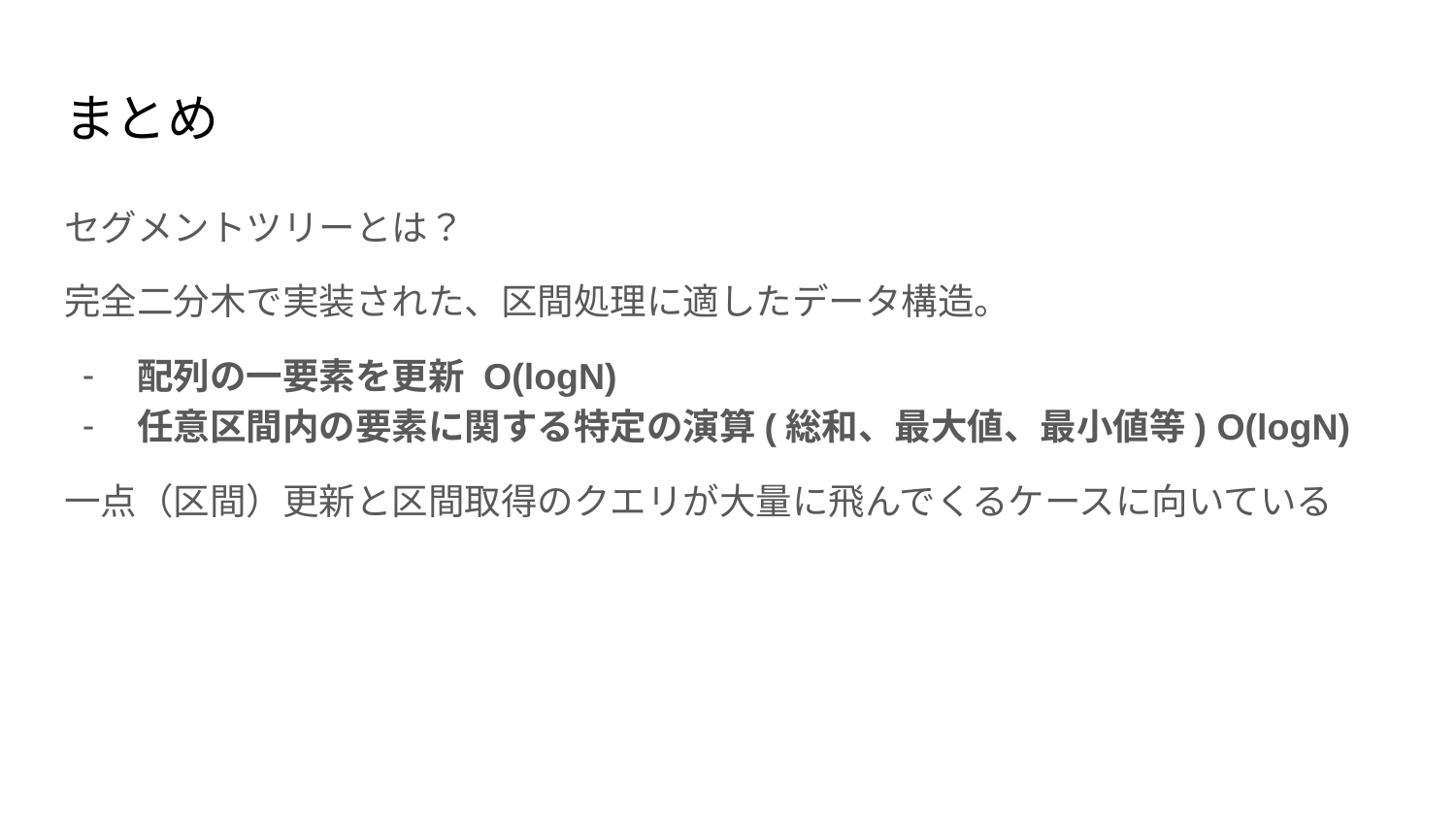

# まとめ
セグメントツリーとは？
完全二分木で実装された、区間処理に適したデータ構造。
配列の一要素を更新 O(logN)
任意区間内の要素に関する特定の演算(総和、最大値、最小値等) O(logN)
一点（区間）更新と区間取得のクエリが大量に飛んでくるケースに向いている